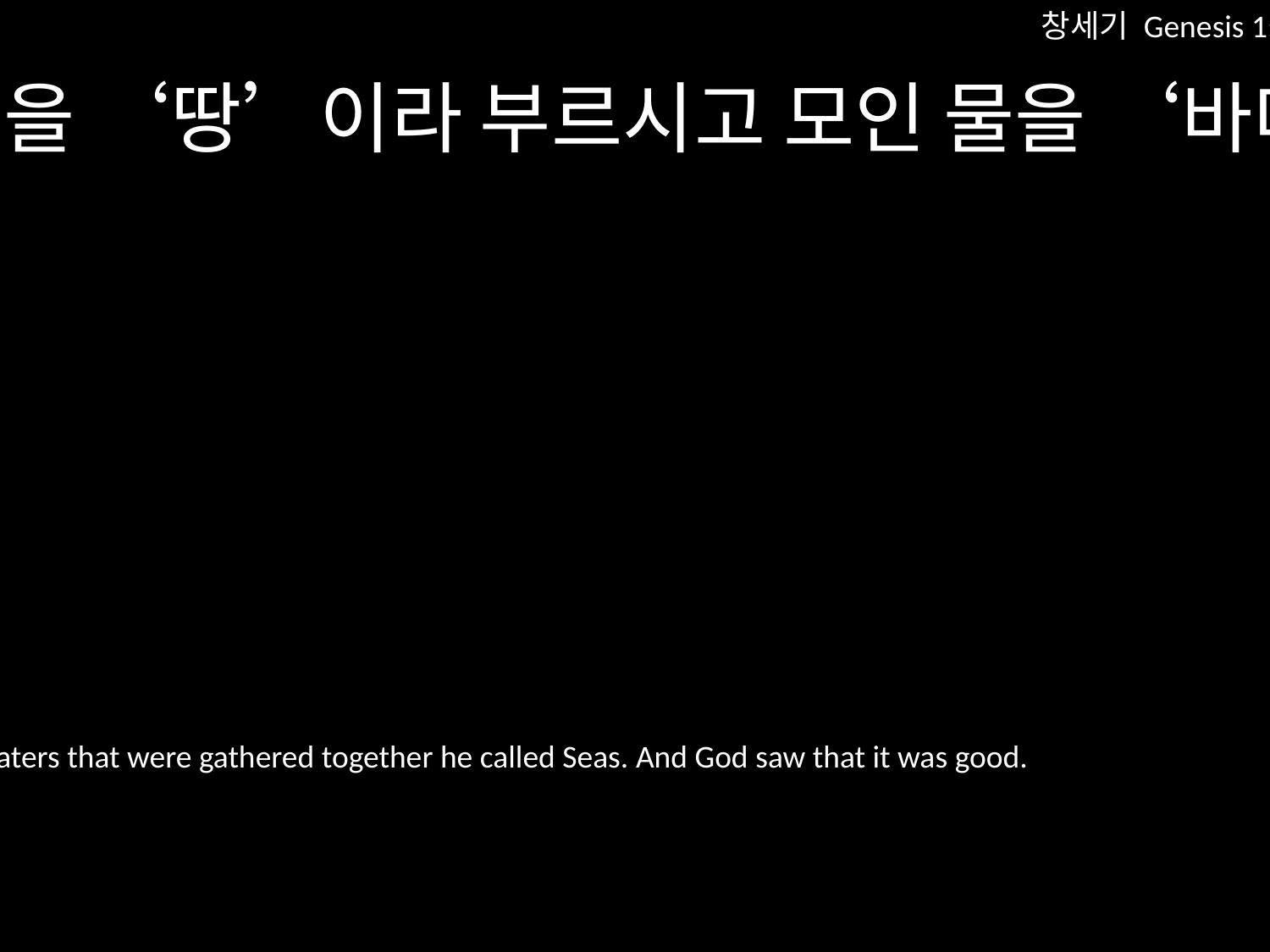

창세기 Genesis 1:10
하나님께서 이 뭍을 ‘땅’이라 부르시고 모인 물을 ‘바다’라 부르셨습니다. 하나님께서 보시기에 좋았습니다.
God called the dry land Earth, and the waters that were gathered together he called Seas. And God saw that it was good.